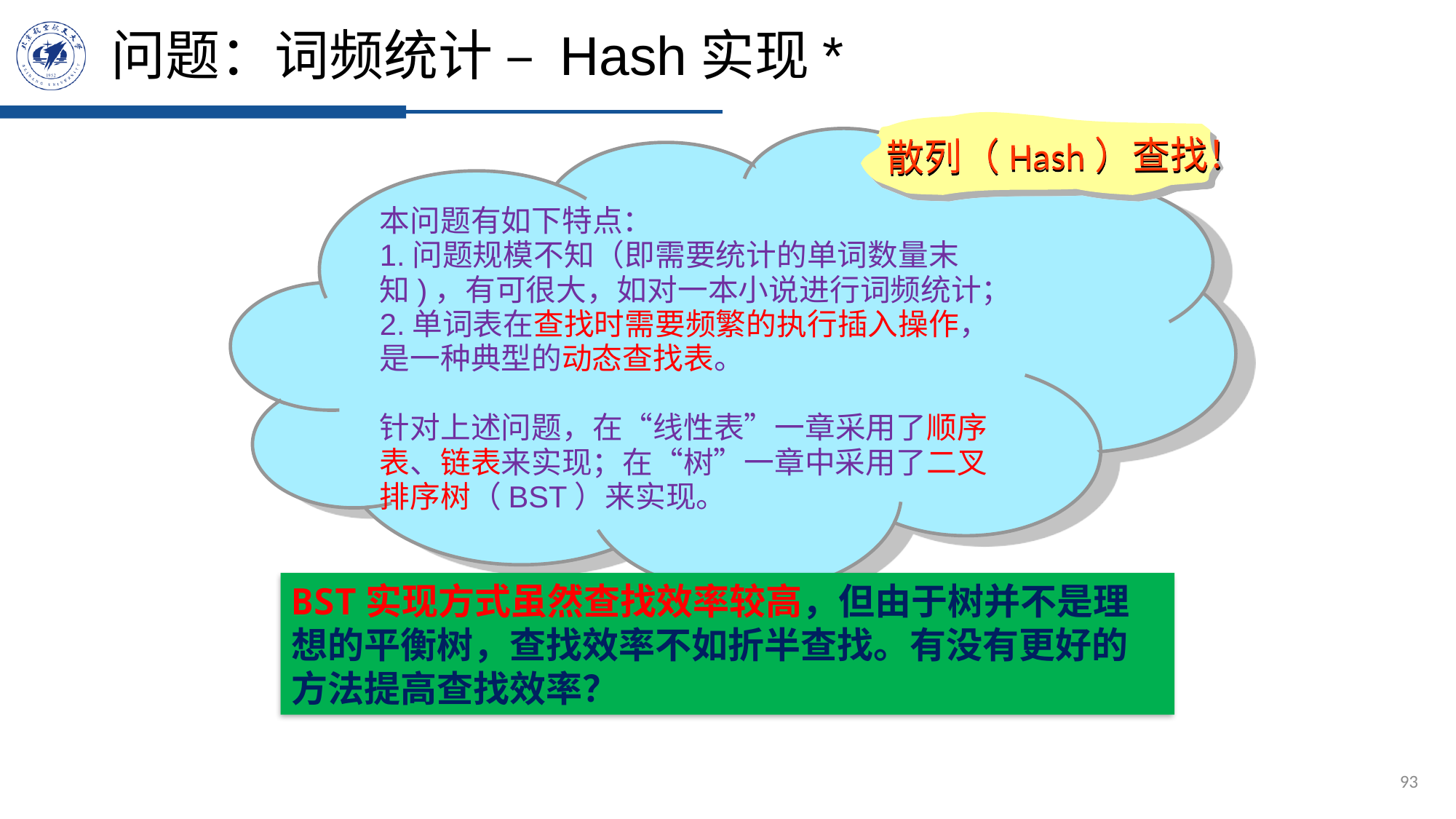

# 问题：词频统计 – Hash实现*

散列（Hash）查找！
本问题有如下特点：
1.问题规模不知（即需要统计的单词数量末知)，有可很大，如对一本小说进行词频统计；
2.单词表在查找时需要频繁的执行插入操作，是一种典型的动态查找表。

针对上述问题，在“线性表”一章采用了顺序表、链表来实现；在“树”一章中采用了二叉排序树（BST）来实现。
BST实现方式虽然查找效率较高，但由于树并不是理想的平衡树，查找效率不如折半查找。有没有更好的方法提高查找效率？
93